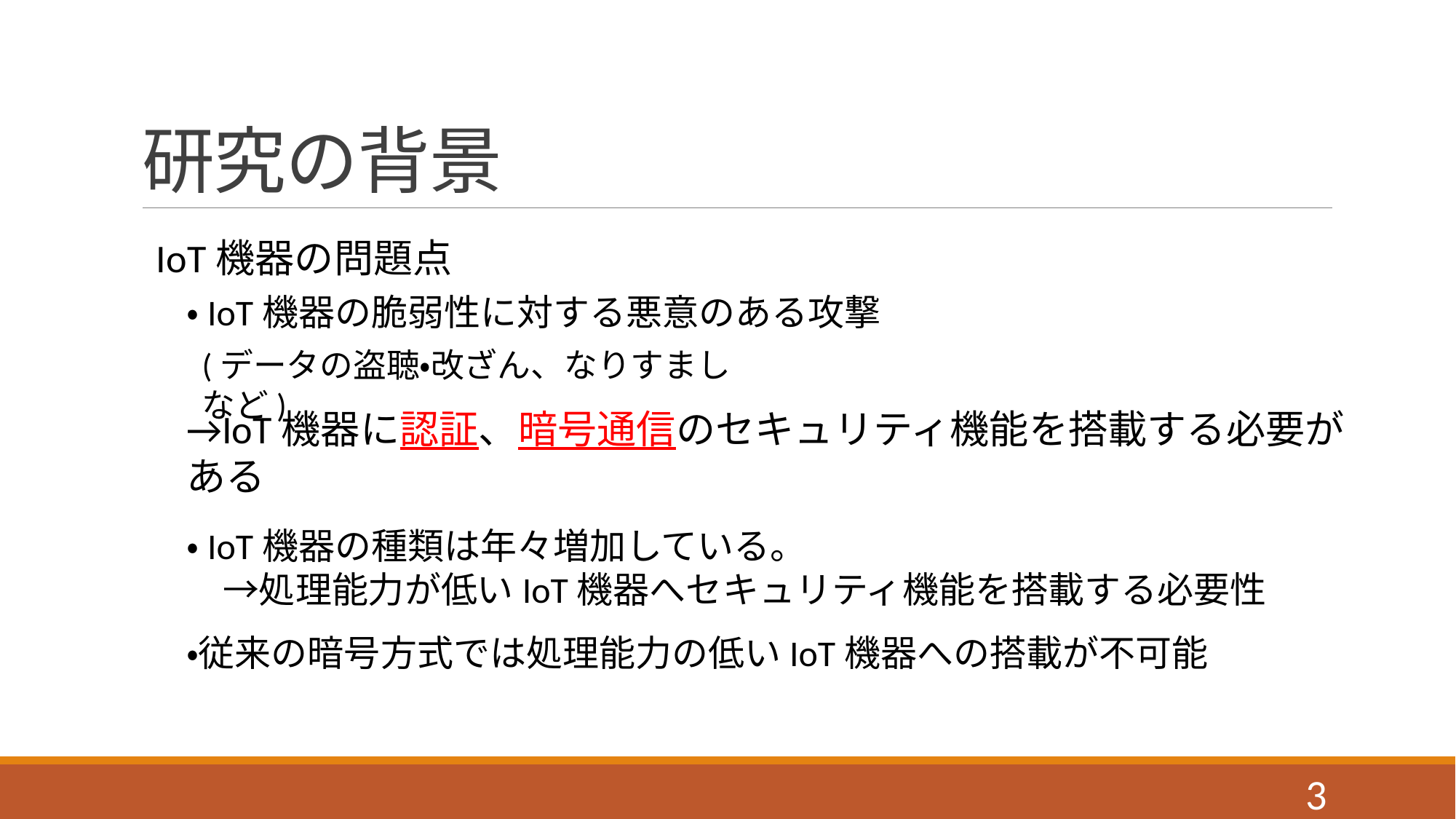

# 研究の背景
IoT機器の問題点
・IoT機器の脆弱性に対する悪意のある攻撃
(データの盗聴・改ざん、なりすまし　など)
→IoT機器に認証、暗号通信のセキュリティ機能を搭載する必要がある
・IoT機器の種類は年々増加している。
　→処理能力が低いIoT機器へセキュリティ機能を搭載する必要性
・従来の暗号方式では処理能力の低いIoT機器への搭載が不可能
3